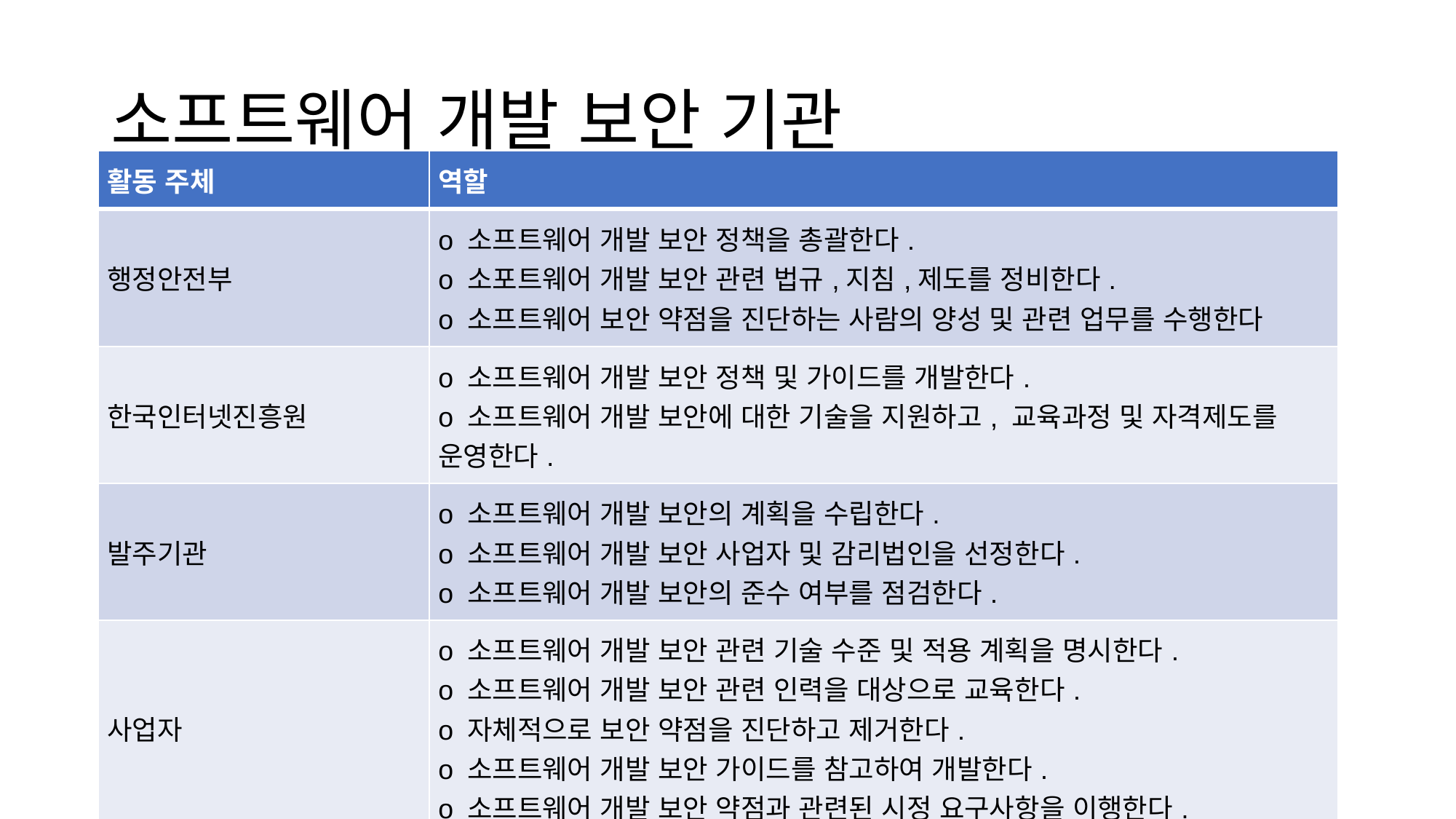

# 소프트웨어 개발 보안 기관
| 활동 주체 | 역할 |
| --- | --- |
| 행정안전부 | o 소프트웨어 개발 보안 정책을 총괄한다. o 소포트웨어 개발 보안 관련 법규,지침,제도를 정비한다. o 소프트웨어 보안 약점을 진단하는 사람의 양성 및 관련 업무를 수행한다 |
| 한국인터넷진흥원 | o 소프트웨어 개발 보안 정책 및 가이드를 개발한다. o 소프트웨어 개발 보안에 대한 기술을 지원하고, 교육과정 및 자격제도를 운영한다. |
| 발주기관 | o 소프트웨어 개발 보안의 계획을 수립한다. o 소프트웨어 개발 보안 사업자 및 감리법인을 선정한다. o 소프트웨어 개발 보안의 준수 여부를 점검한다. |
| 사업자 | o 소프트웨어 개발 보안 관련 기술 수준 및 적용 계획을 명시한다. o 소프트웨어 개발 보안 관련 인력을 대상으로 교육한다. o 자체적으로 보안 약점을 진단하고 제거한다. o 소프트웨어 개발 보안 가이드를 참고하여 개발한다. o 소프트웨어 개발 보안 약점과 관련된 시정 요구사항을 이행한다. |
| 감리법인 | o 감리 계획을 수립하고 협의한다. o 소프트웨어 보안 약점의 제거 여부 및 조치 결과를 확인한다. |